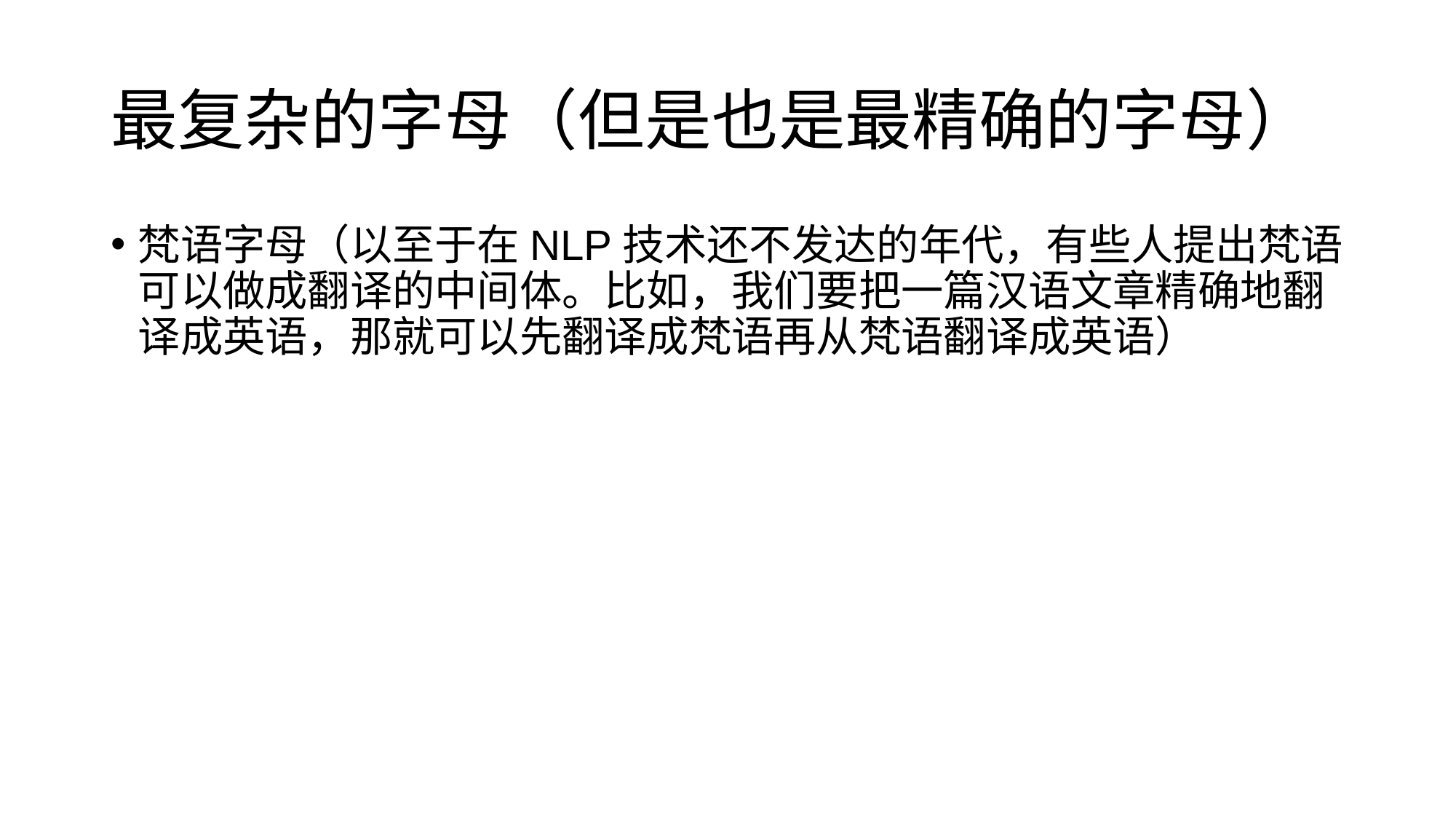

# 最复杂的字母（但是也是最精确的字母）
梵语字母（以至于在NLP技术还不发达的年代，有些人提出梵语可以做成翻译的中间体。比如，我们要把一篇汉语文章精确地翻译成英语，那就可以先翻译成梵语再从梵语翻译成英语）